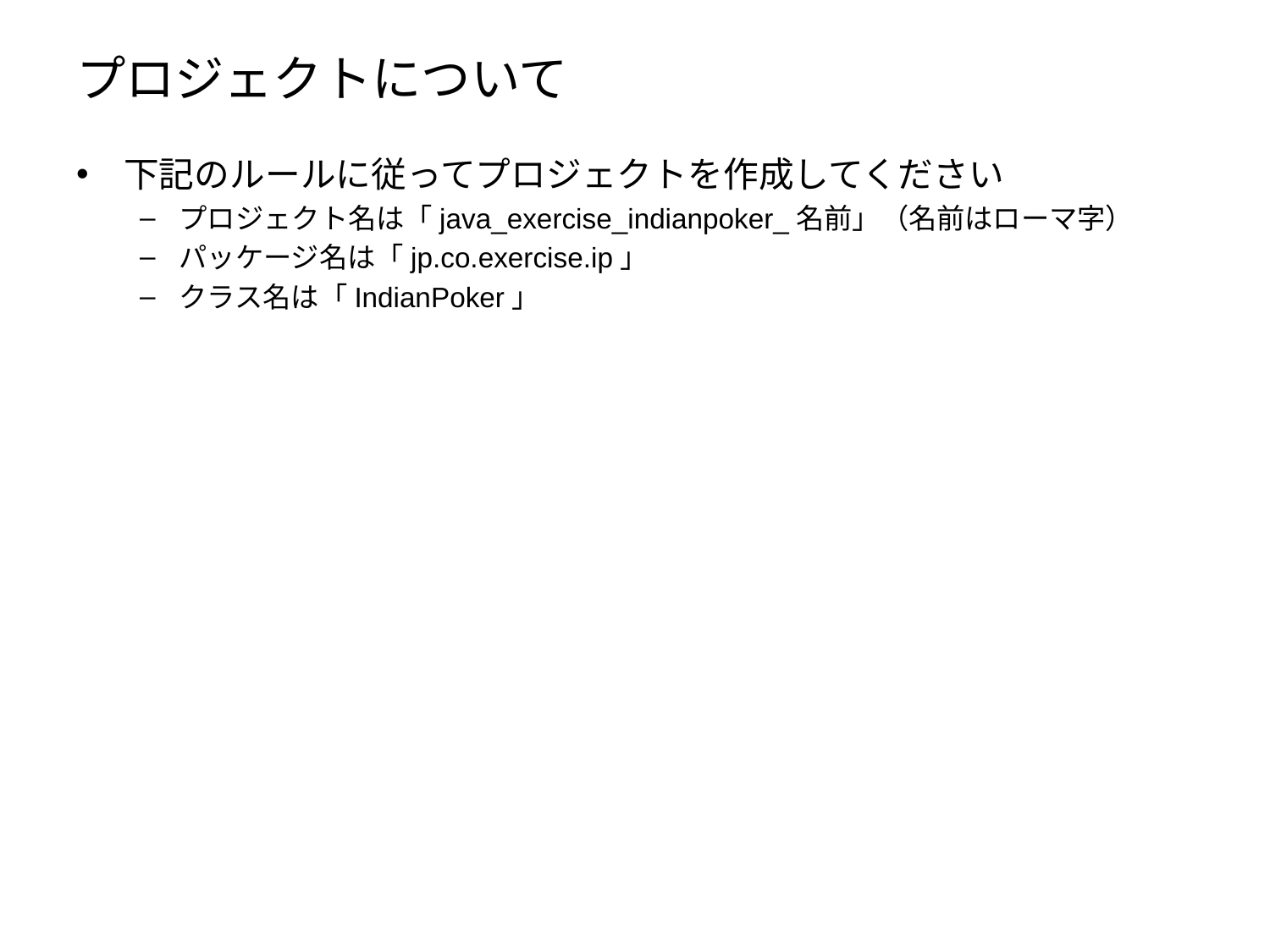

# プロジェクトについて
下記のルールに従ってプロジェクトを作成してください
プロジェクト名は「java_exercise_indianpoker_名前」（名前はローマ字）
パッケージ名は「jp.co.exercise.ip」
クラス名は「IndianPoker」